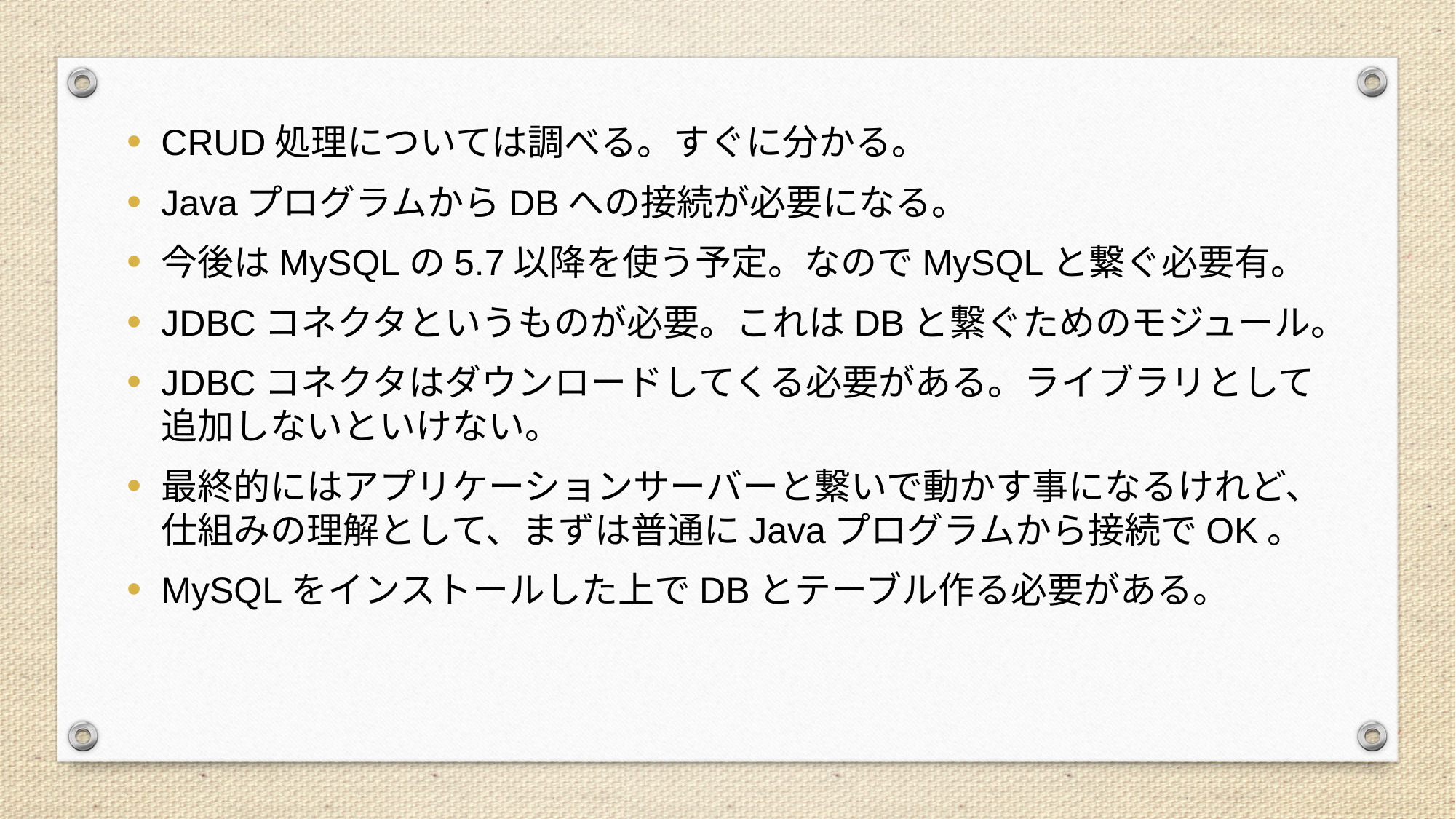

CRUD処理については調べる。すぐに分かる。
JavaプログラムからDBへの接続が必要になる。
今後はMySQLの5.7以降を使う予定。なのでMySQLと繋ぐ必要有。
JDBCコネクタというものが必要。これはDBと繋ぐためのモジュール。
JDBCコネクタはダウンロードしてくる必要がある。ライブラリとして追加しないといけない。
最終的にはアプリケーションサーバーと繋いで動かす事になるけれど、仕組みの理解として、まずは普通にJavaプログラムから接続でOK。
MySQLをインストールした上でDBとテーブル作る必要がある。